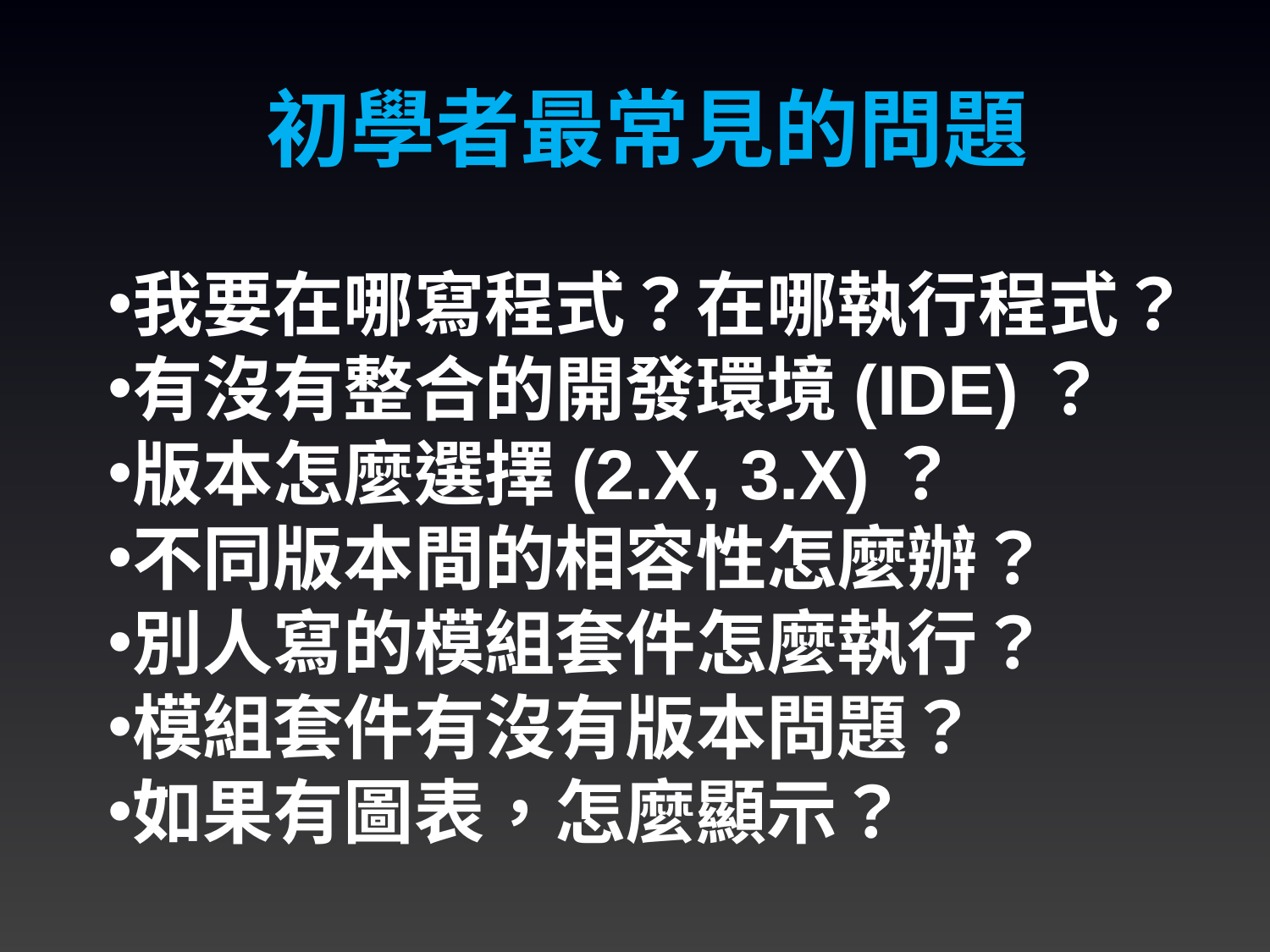

初學者最常見的問題
我要在哪寫程式？在哪執行程式？
有沒有整合的開發環境(IDE)？
版本怎麼選擇(2.X, 3.X)？
不同版本間的相容性怎麼辦？
別人寫的模組套件怎麼執行？
模組套件有沒有版本問題？
如果有圖表，怎麼顯示？